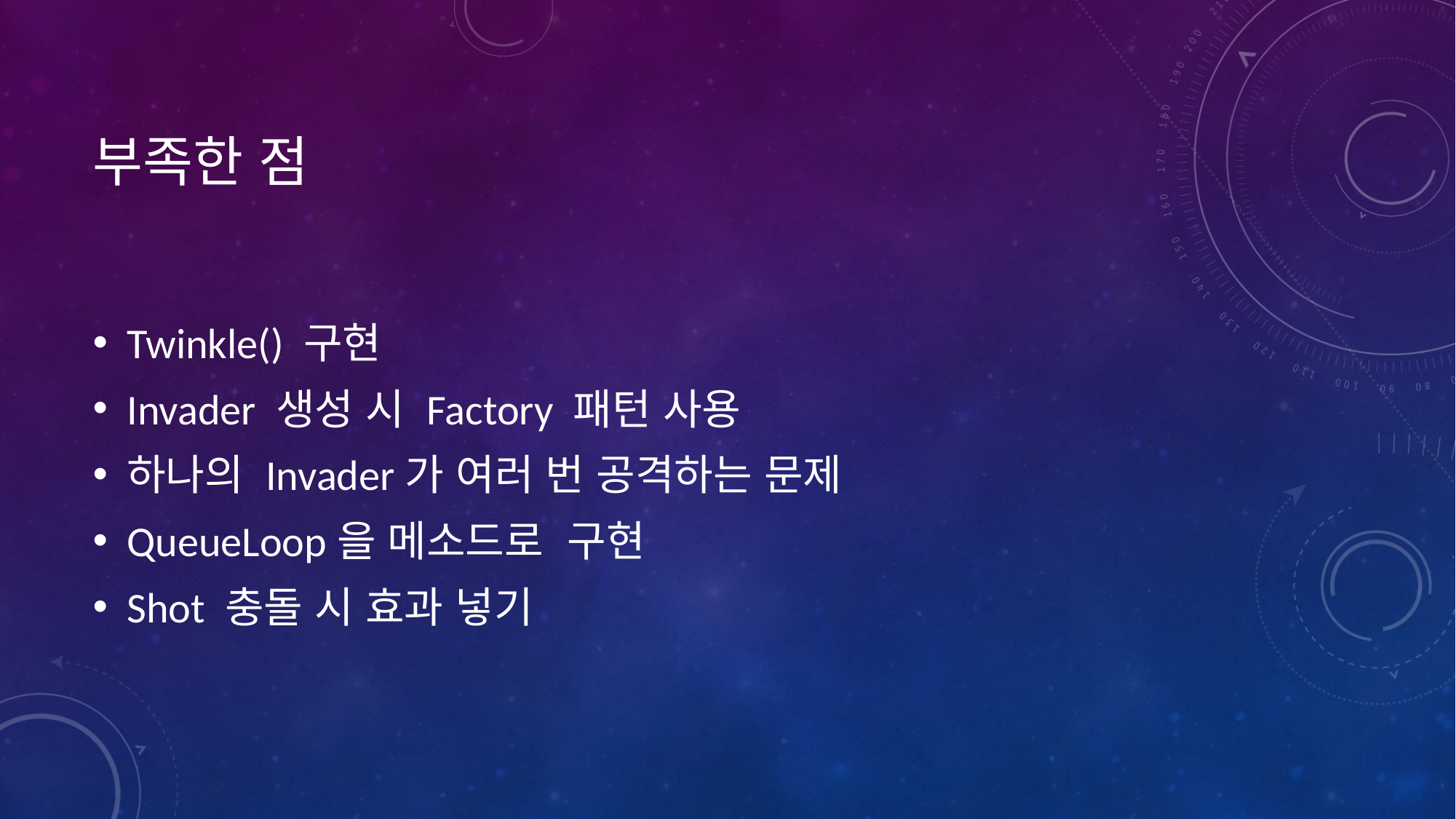

# 부족한 점
Twinkle() 구현
Invader 생성 시 Factory 패턴 사용
하나의 Invader가 여러 번 공격하는 문제
QueueLoop을 메소드로  구현
Shot 충돌 시 효과 넣기